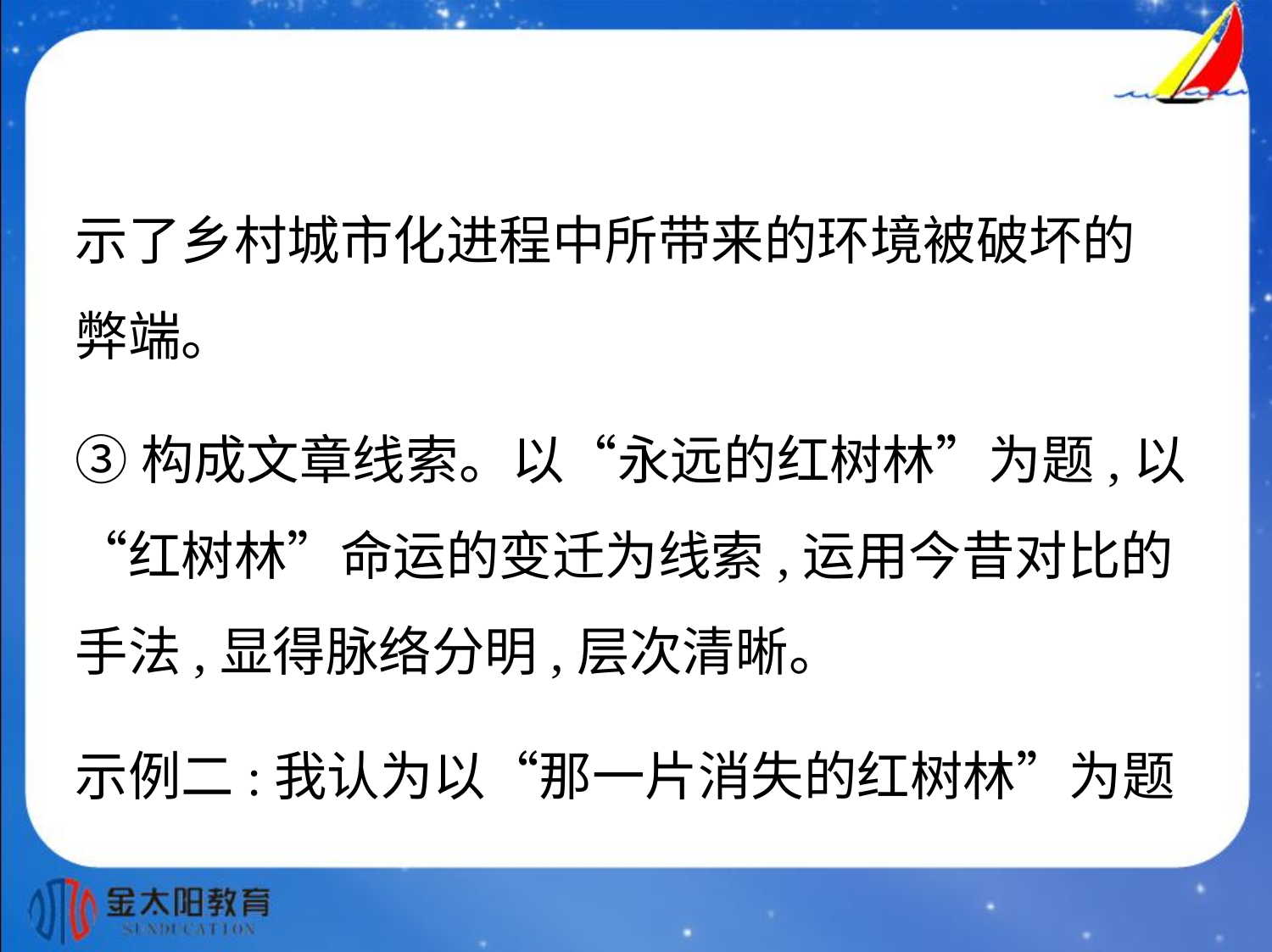

示了乡村城市化进程中所带来的环境被破坏的
弊端。
③构成文章线索。以“永远的红树林”为题,以
“红树林”命运的变迁为线索,运用今昔对比的
手法,显得脉络分明,层次清晰。
示例二:我认为以“那一片消失的红树林”为题